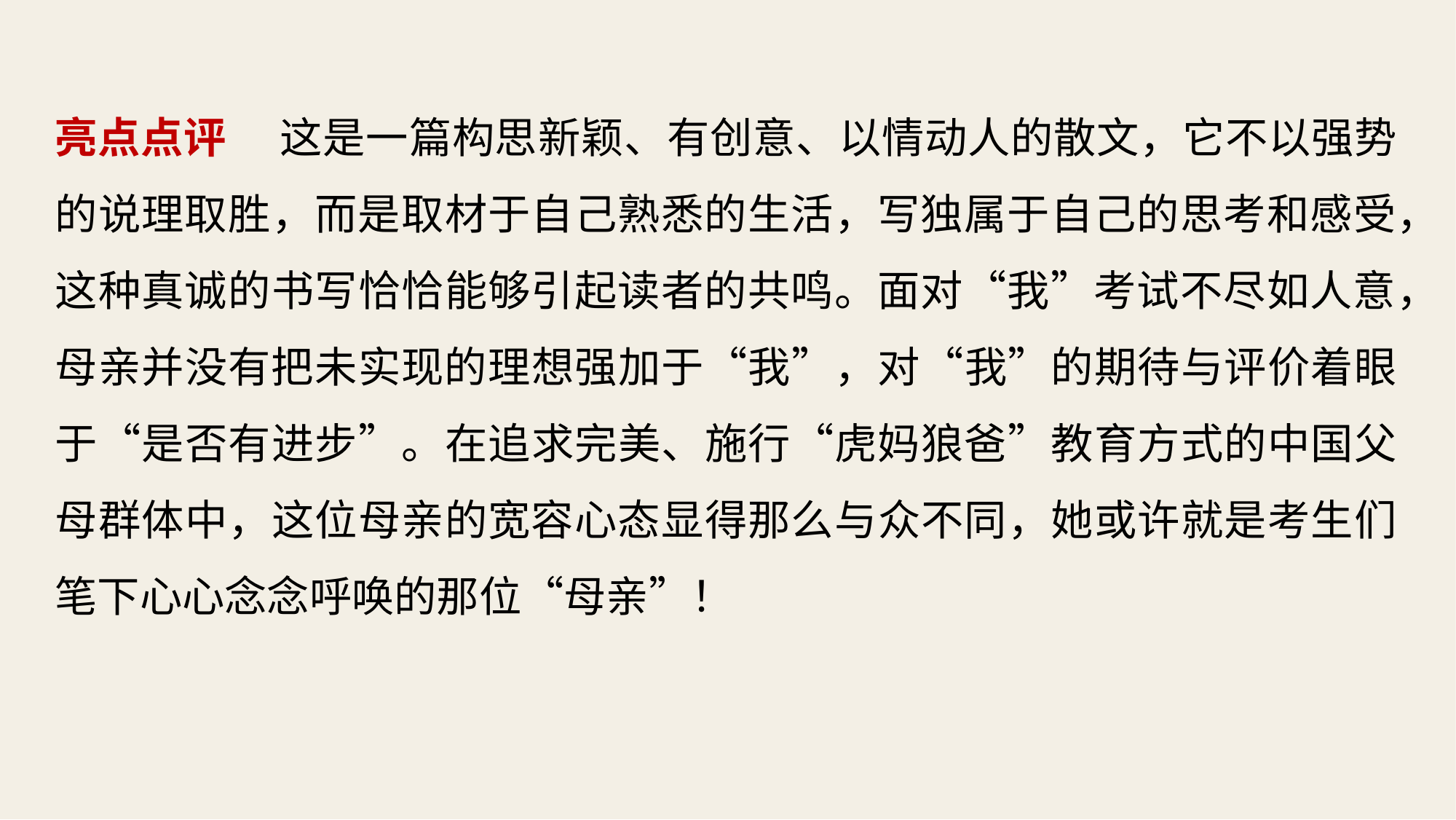

亮点点评 　这是一篇构思新颖、有创意、以情动人的散文，它不以强势的说理取胜，而是取材于自己熟悉的生活，写独属于自己的思考和感受，这种真诚的书写恰恰能够引起读者的共鸣。面对“我”考试不尽如人意，母亲并没有把未实现的理想强加于“我”，对“我”的期待与评价着眼于“是否有进步”。在追求完美、施行“虎妈狼爸”教育方式的中国父母群体中，这位母亲的宽容心态显得那么与众不同，她或许就是考生们笔下心心念念呼唤的那位“母亲”！